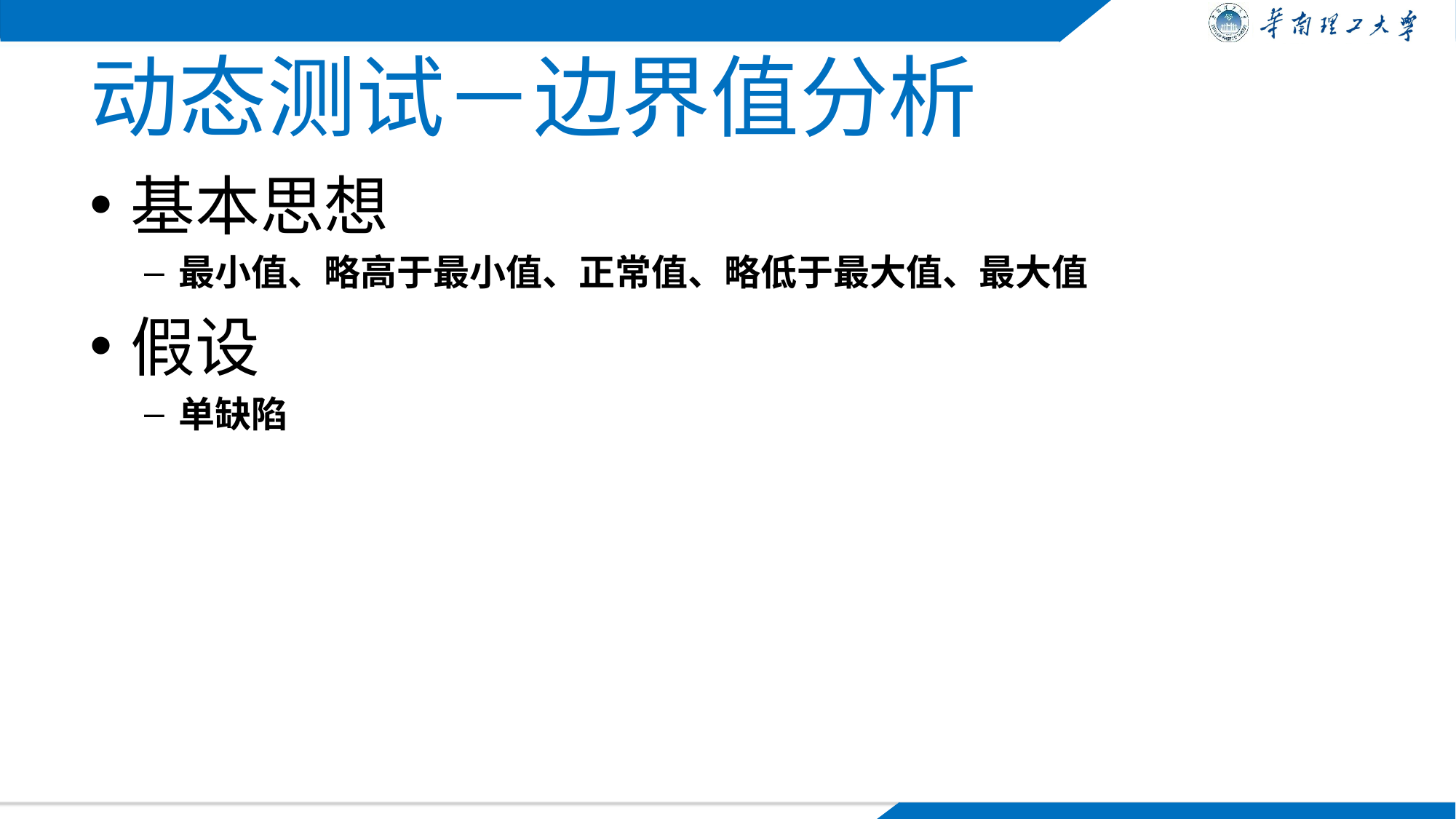

# 动态测试－边界值分析
基本思想
最小值、略高于最小值、正常值、略低于最大值、最大值
假设
单缺陷
23